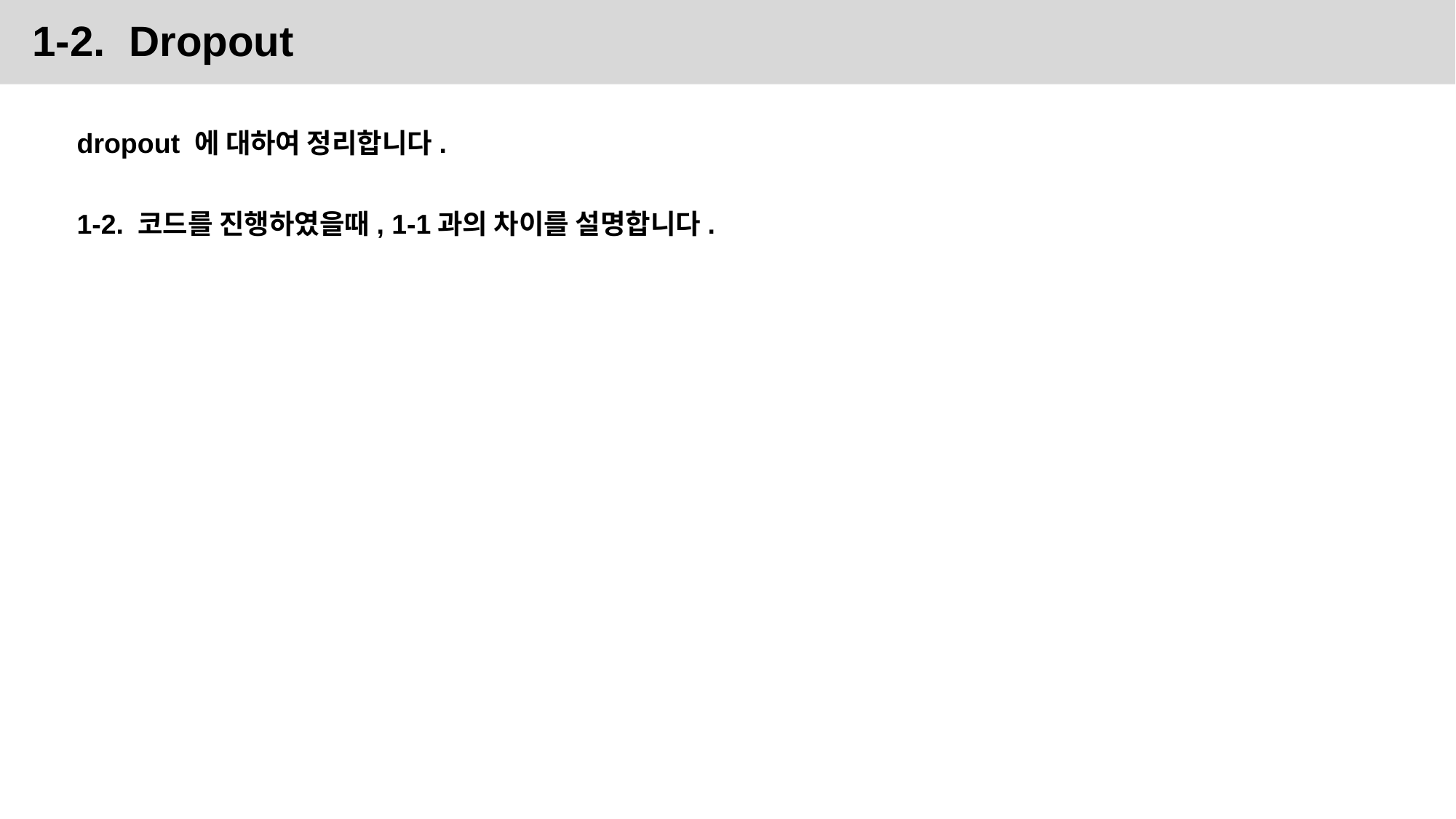

# 1-2.  Dropout
dropout 에 대하여 정리합니다.
1-2. 코드를 진행하였을때, 1-1과의 차이를 설명합니다.